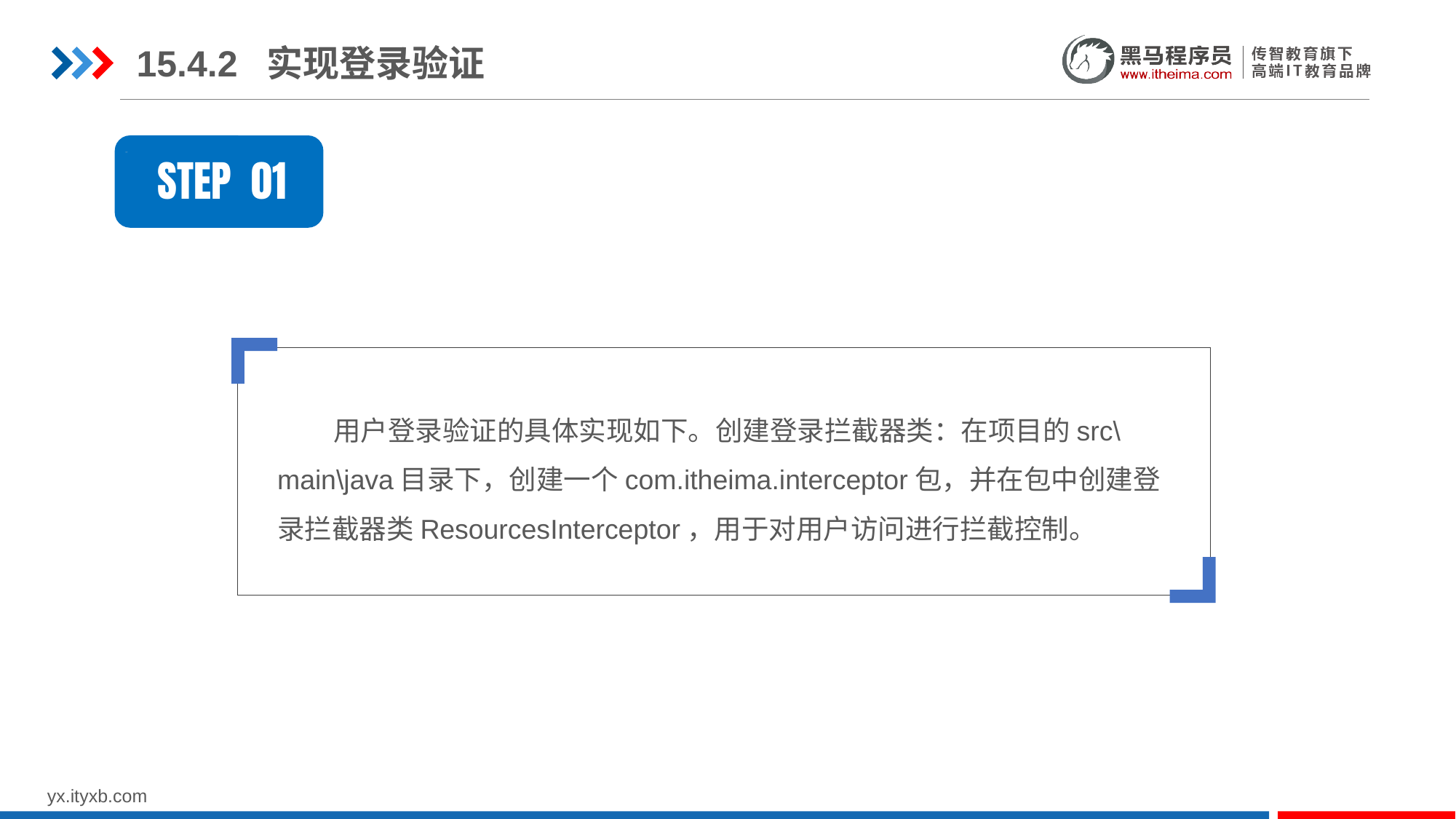

15.4.2  实现登录验证

STEP  01

        用户登录验证的具体实现如下。创建登录拦截器类：在项目的src\main\java目录下，创建一个com.itheima.interceptor包，并在包中创建登录拦截器类ResourcesInterceptor，用于对用户访问进行拦截控制。